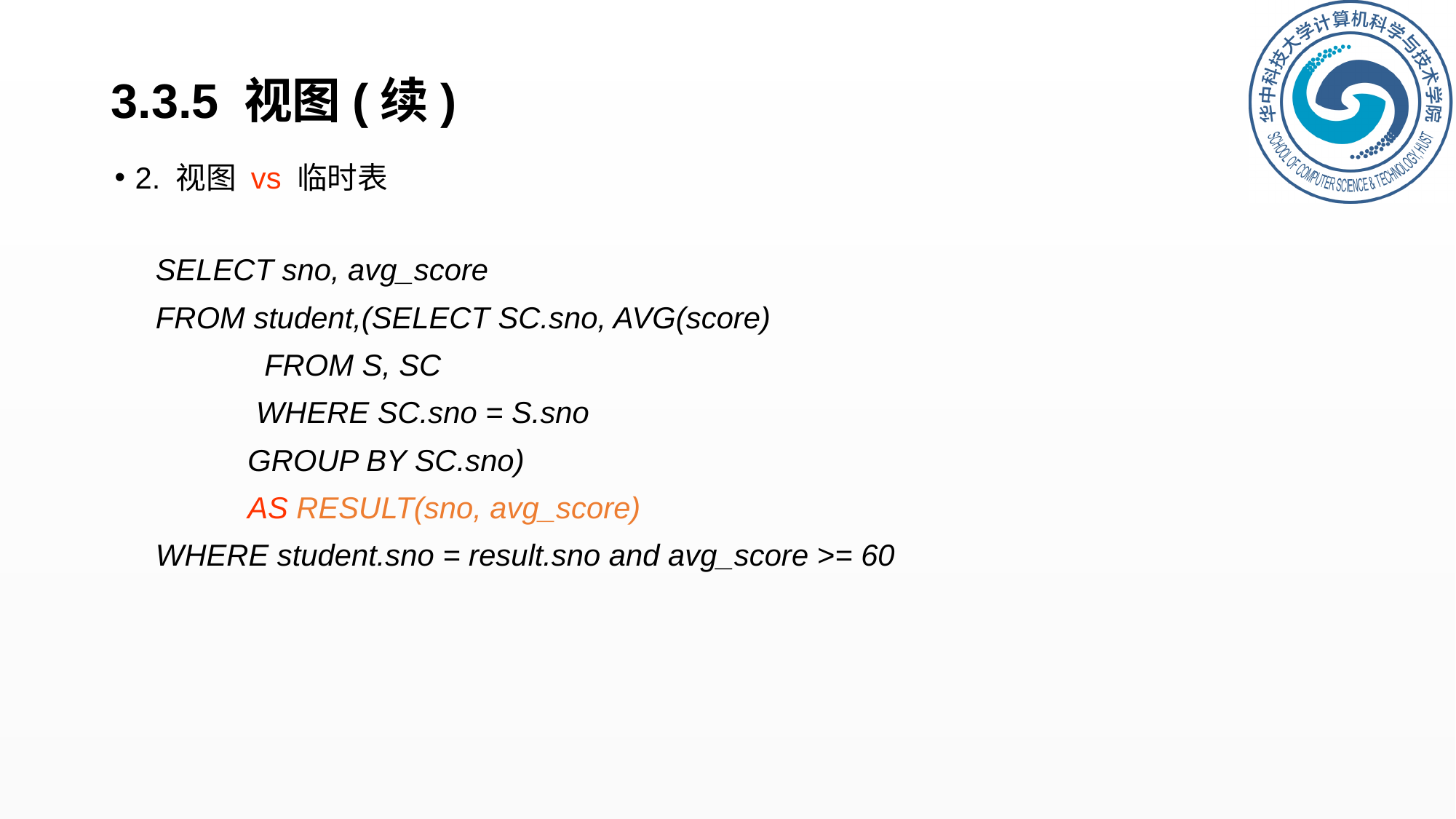

# 3.3.5 视图(续)
2. 视图 vs 临时表

SELECT sno, avg_score
FROM student,(SELECT SC.sno, AVG(score)
             FROM S, SC
            WHERE SC.sno = S.sno
           GROUP BY SC.sno)
           AS RESULT(sno, avg_score)
WHERE student.sno = result.sno and avg_score >= 60